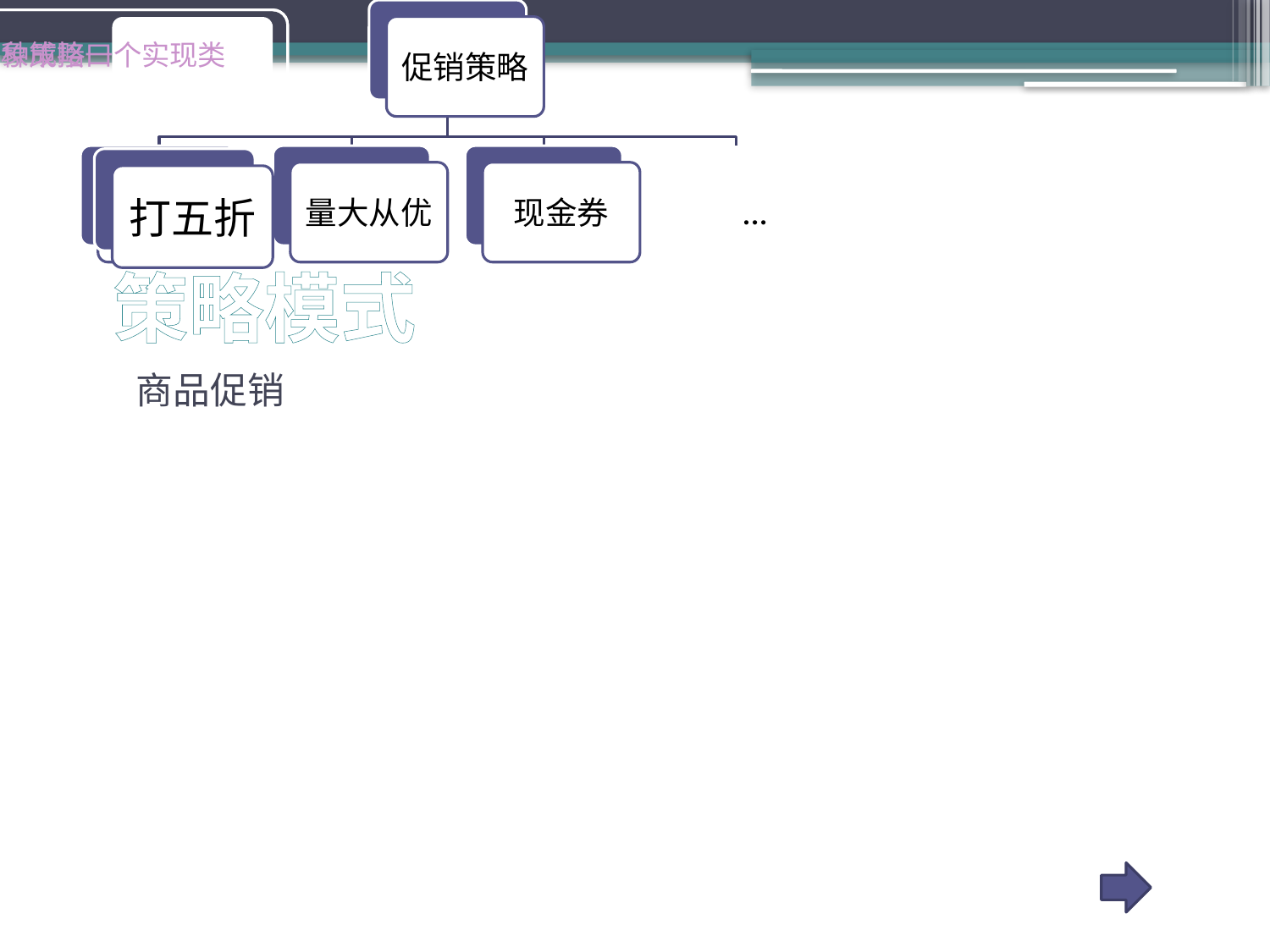

# 策略模式
 商品促销
促销策略
买二送一
量大从优
现金券
…
抽象成接口
每种策略一个实现类

打五折